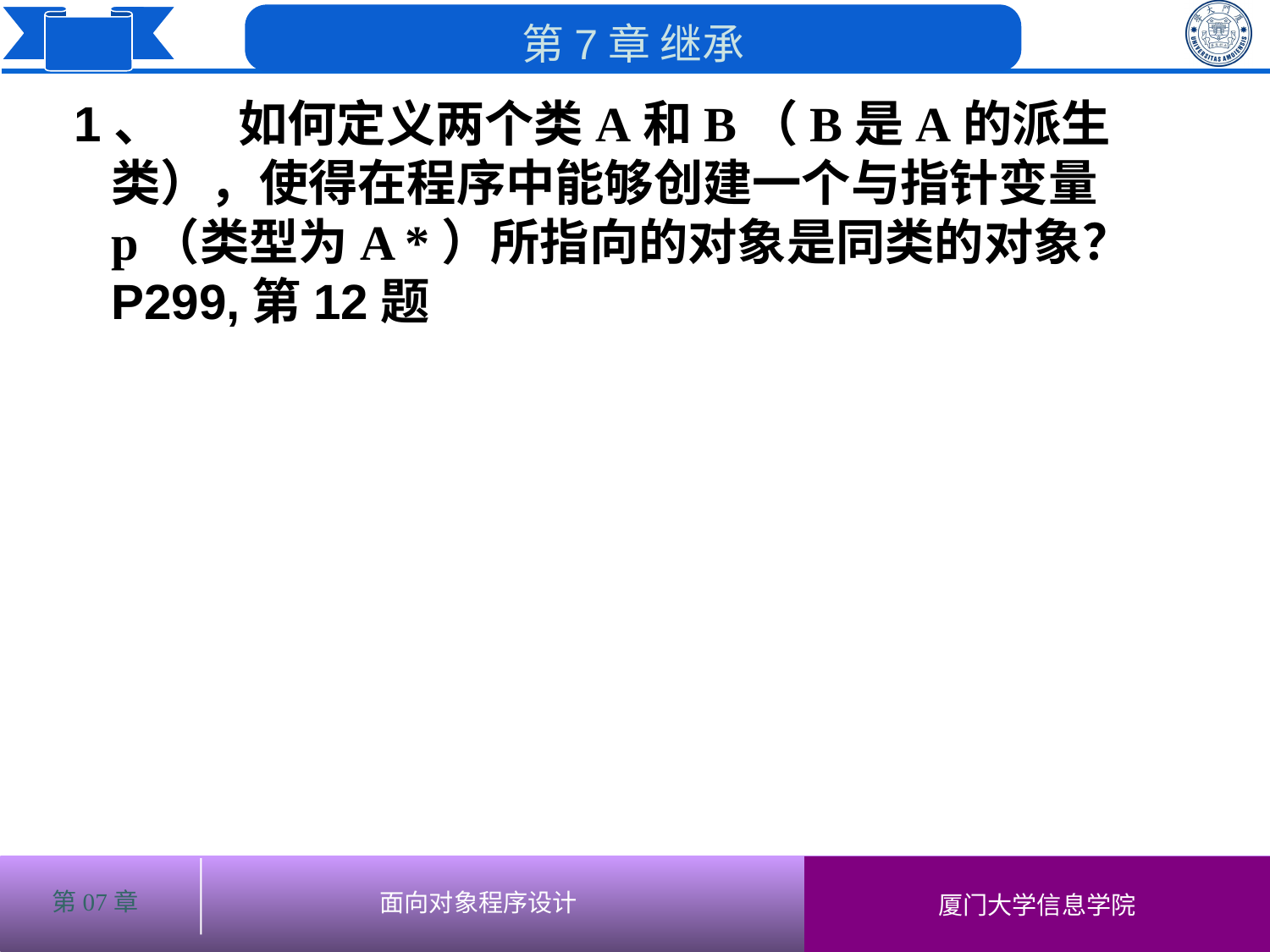

1、	如何定义两个类A和B（B是A的派生类），使得在程序中能够创建一个与指针变量p（类型为A *）所指向的对象是同类的对象？P299,第12题
25